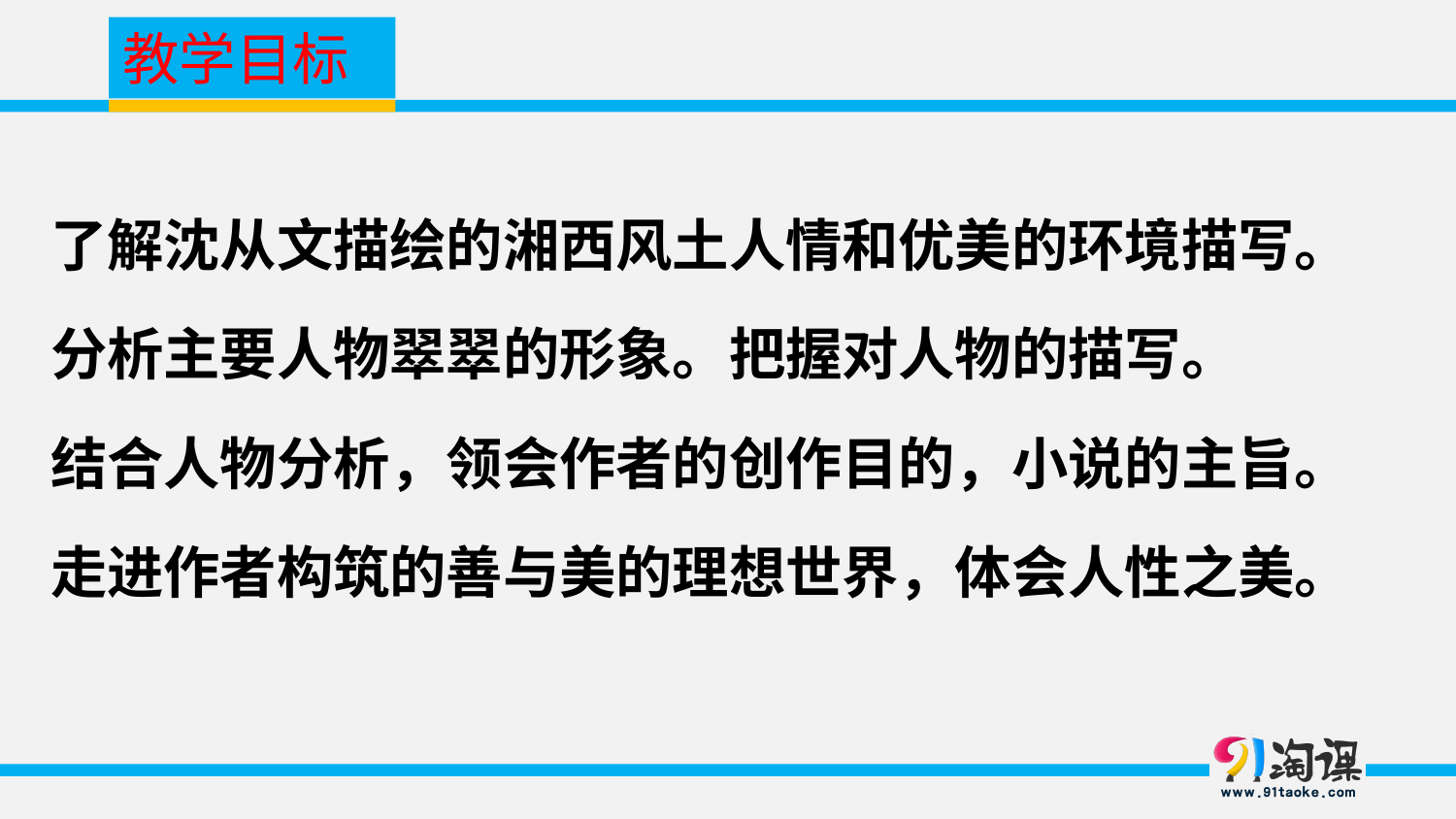

教学目标
    了解沈从文描绘的湘西风土人情和优美的环境描写。
    分析主要人物翠翠的形象。把握对人物的描写。
    结合人物分析，领会作者的创作目的，小说的主旨。
    走进作者构筑的善与美的理想世界，体会人性之美。